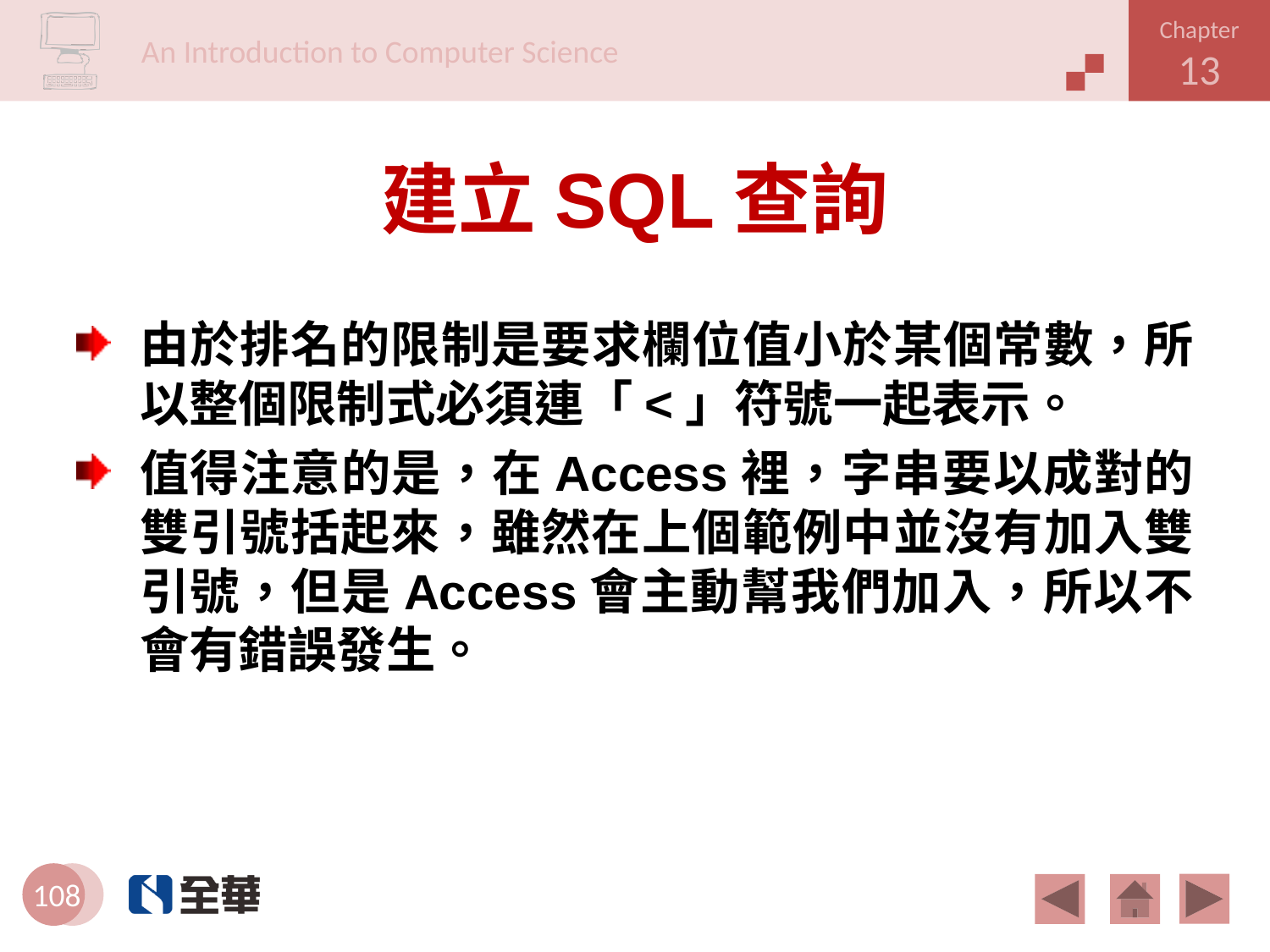

# 建立SQL查詢
由於排名的限制是要求欄位值小於某個常數，所以整個限制式必須連「<」符號一起表示。
值得注意的是，在Access裡，字串要以成對的雙引號括起來，雖然在上個範例中並沒有加入雙引號，但是Access會主動幫我們加入，所以不會有錯誤發生。